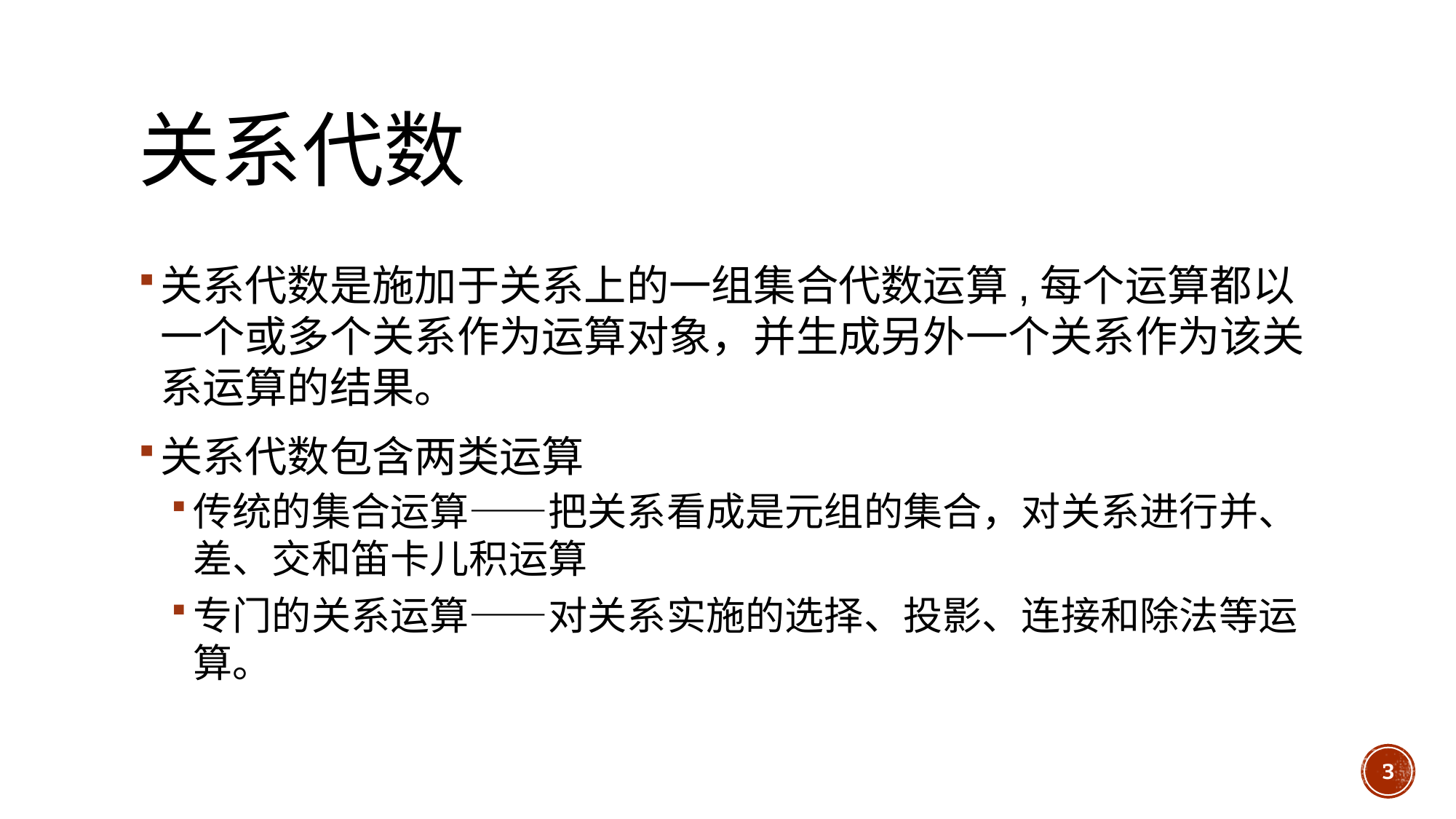

# 关系代数
关系代数是施加于关系上的一组集合代数运算,每个运算都以一个或多个关系作为运算对象，并生成另外一个关系作为该关系运算的结果。
关系代数包含两类运算
传统的集合运算——把关系看成是元组的集合，对关系进行并、差、交和笛卡儿积运算
专门的关系运算——对关系实施的选择、投影、连接和除法等运算。

3